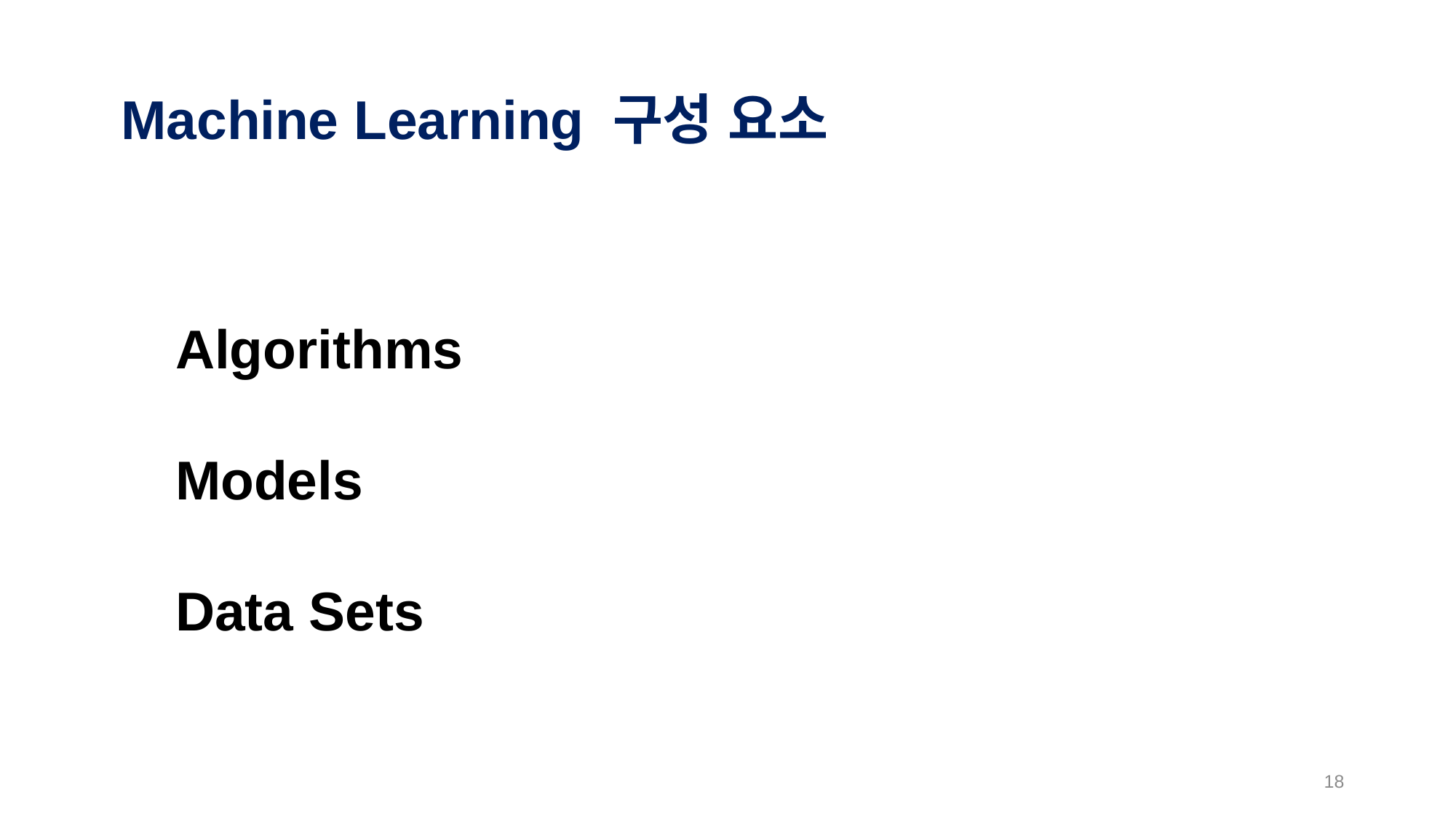

Machine Learning 구성 요소

Algorithms

Models

Data Sets
18